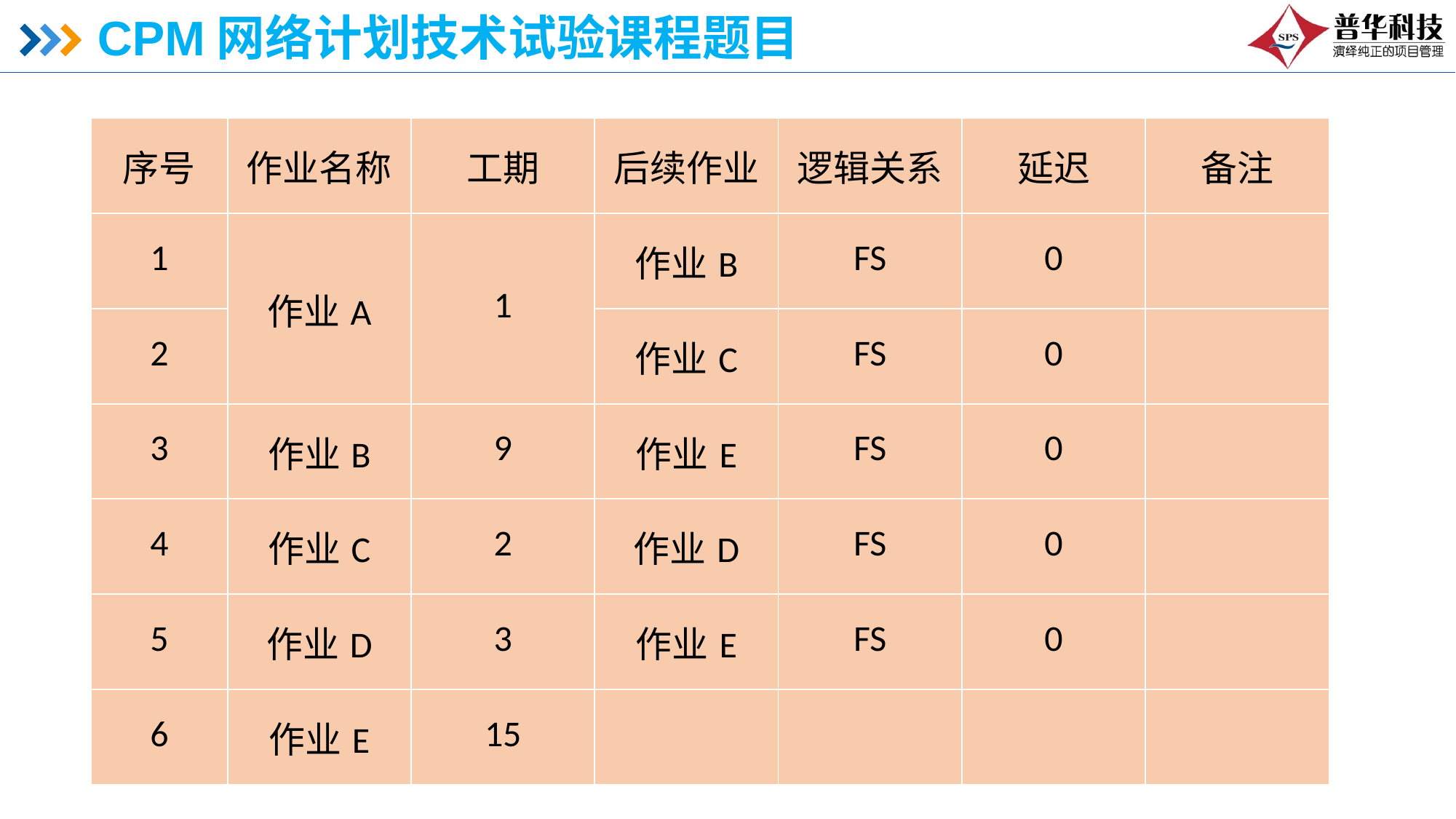

# CPM网络计划技术试验课程题目
| 序号 | 作业名称 | 工期 | 后续作业 | 逻辑关系 | 延迟 | 备注 |
| --- | --- | --- | --- | --- | --- | --- |
| 1 | 作业A | 1 | 作业B | FS | 0 |  |
| 2 |  |  | 作业C | FS | 0 |  |
| 3 | 作业B | 9 | 作业E | FS | 0 |  |
| 4 | 作业C | 2 | 作业D | FS | 0 |  |
| 5 | 作业D | 3 | 作业E | FS | 0 |  |
| 6 | 作业E | 15 |  |  |  |  |